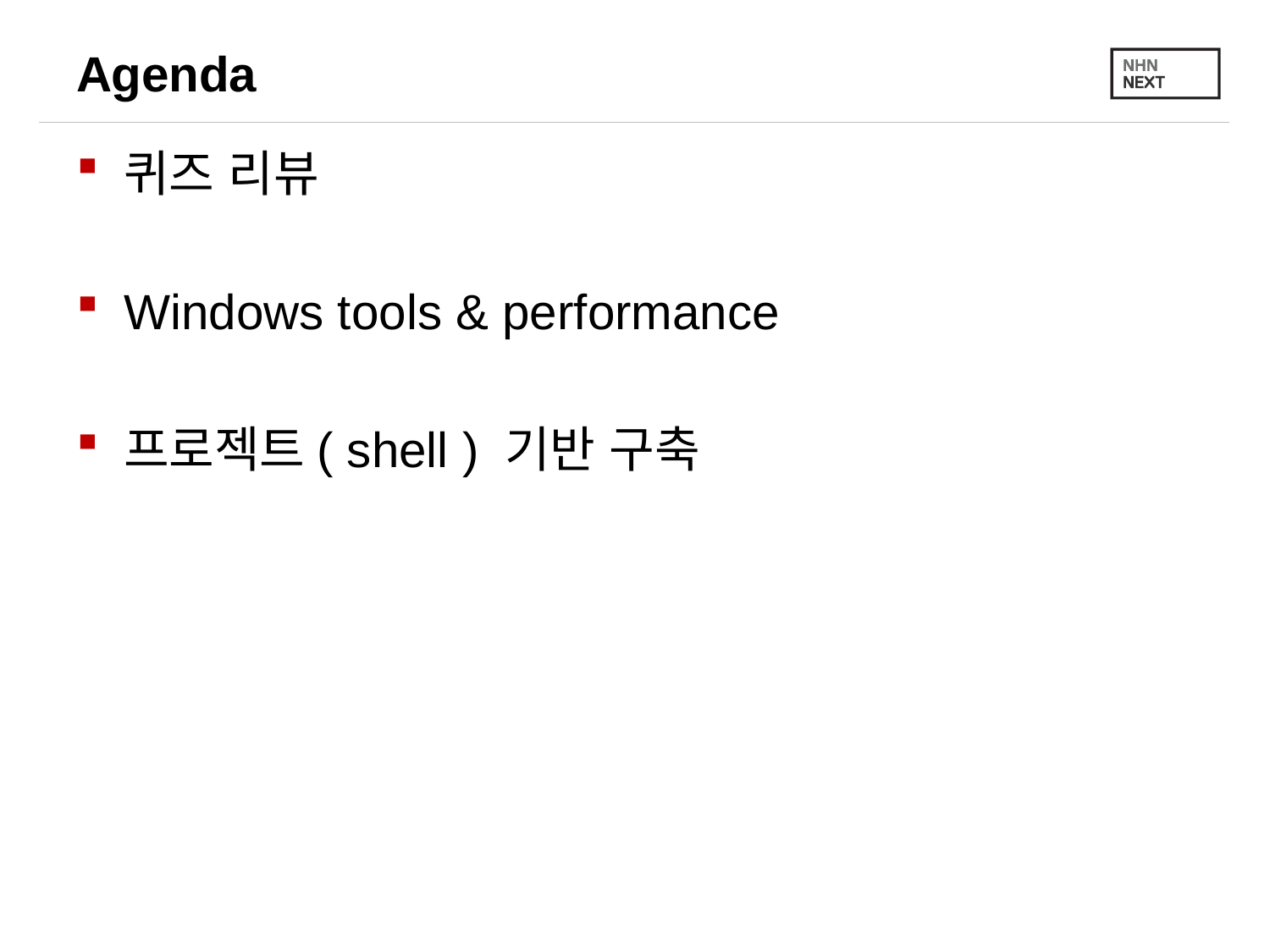

# Agenda
퀴즈 리뷰

Windows tools & performance

프로젝트( shell ) 기반 구축